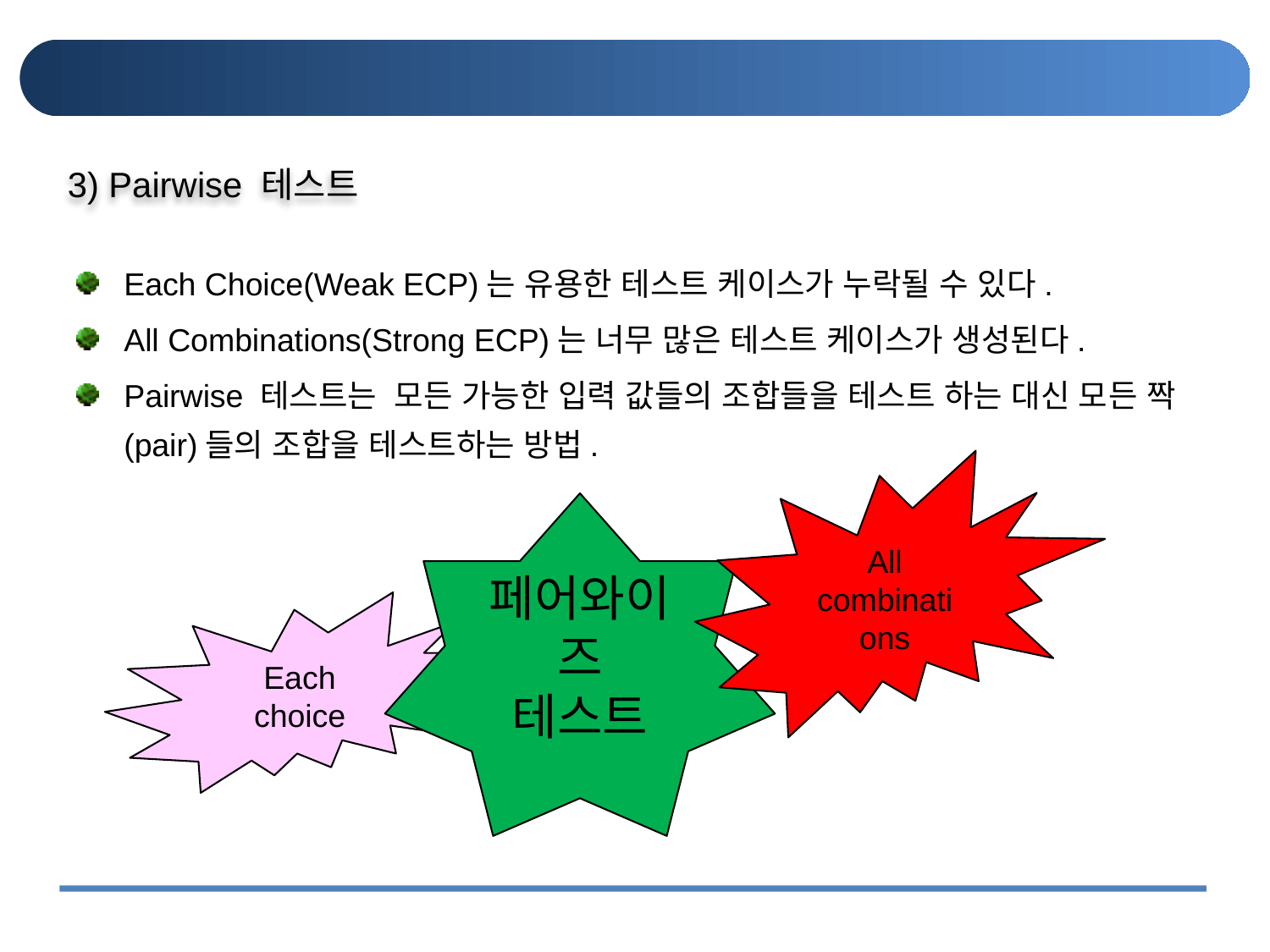

#
3) Pairwise 테스트
Each Choice(Weak ECP)는 유용한 테스트 케이스가 누락될 수 있다.
All Combinations(Strong ECP)는 너무 많은 테스트 케이스가 생성된다.
Pairwise 테스트는  모든 가능한 입력 값들의 조합들을 테스트 하는 대신 모든 짝(pair)들의 조합을 테스트하는 방법.

All combinations
페어와이즈 테스트
Each choice